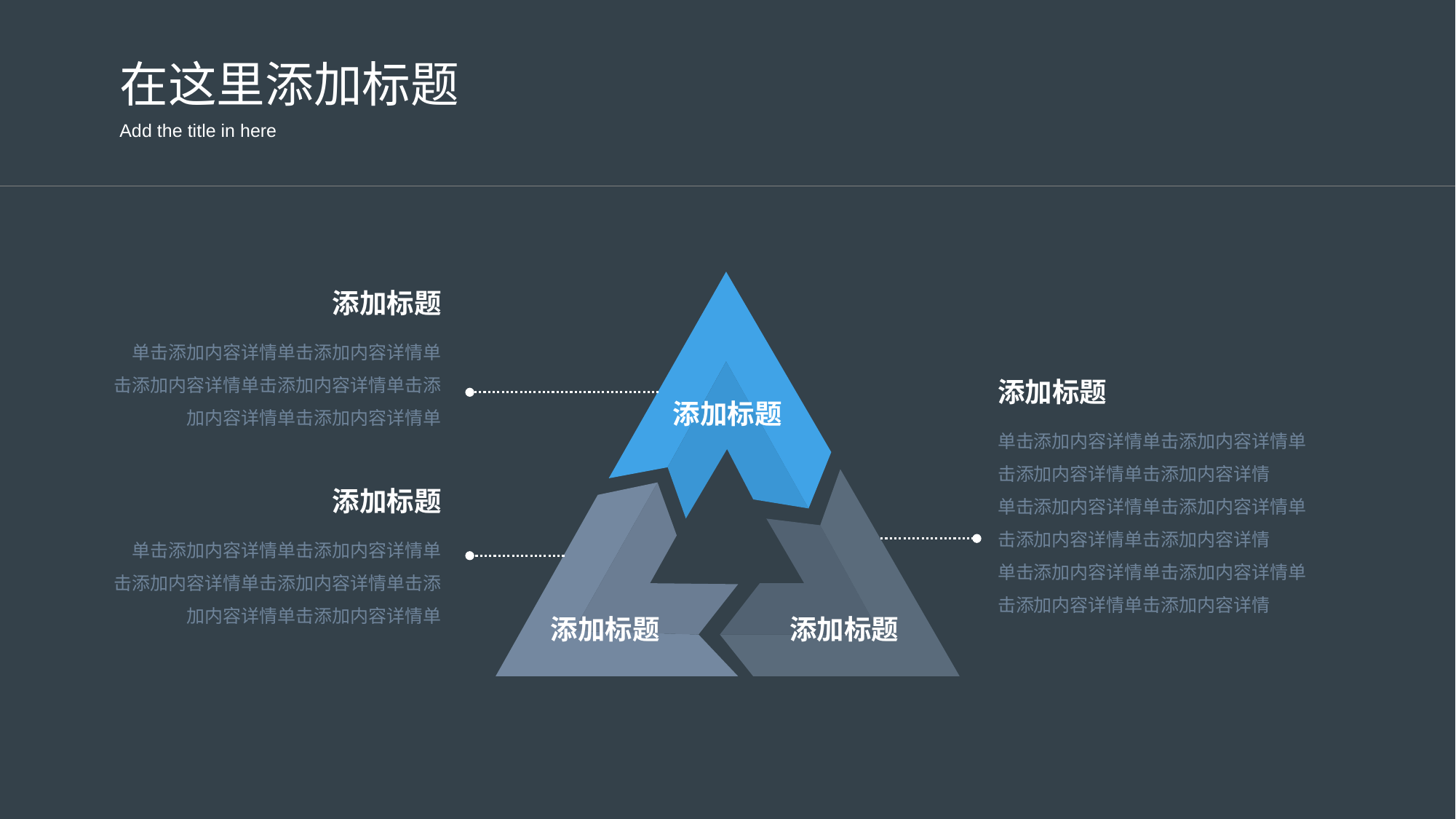

在这里添加标题
Add the title in here

添加标题
单击添加内容详情单击添加内容详情单
击添加内容详情单击添加内容详情单击添加内容详情单击添加内容详情单
添加标题
添加标题
单击添加内容详情单击添加内容详情单
击添加内容详情单击添加内容详情
单击添加内容详情单击添加内容详情单
击添加内容详情单击添加内容详情
单击添加内容详情单击添加内容详情单
击添加内容详情单击添加内容详情
添加标题
单击添加内容详情单击添加内容详情单
击添加内容详情单击添加内容详情单击添加内容详情单击添加内容详情单
添加标题
添加标题